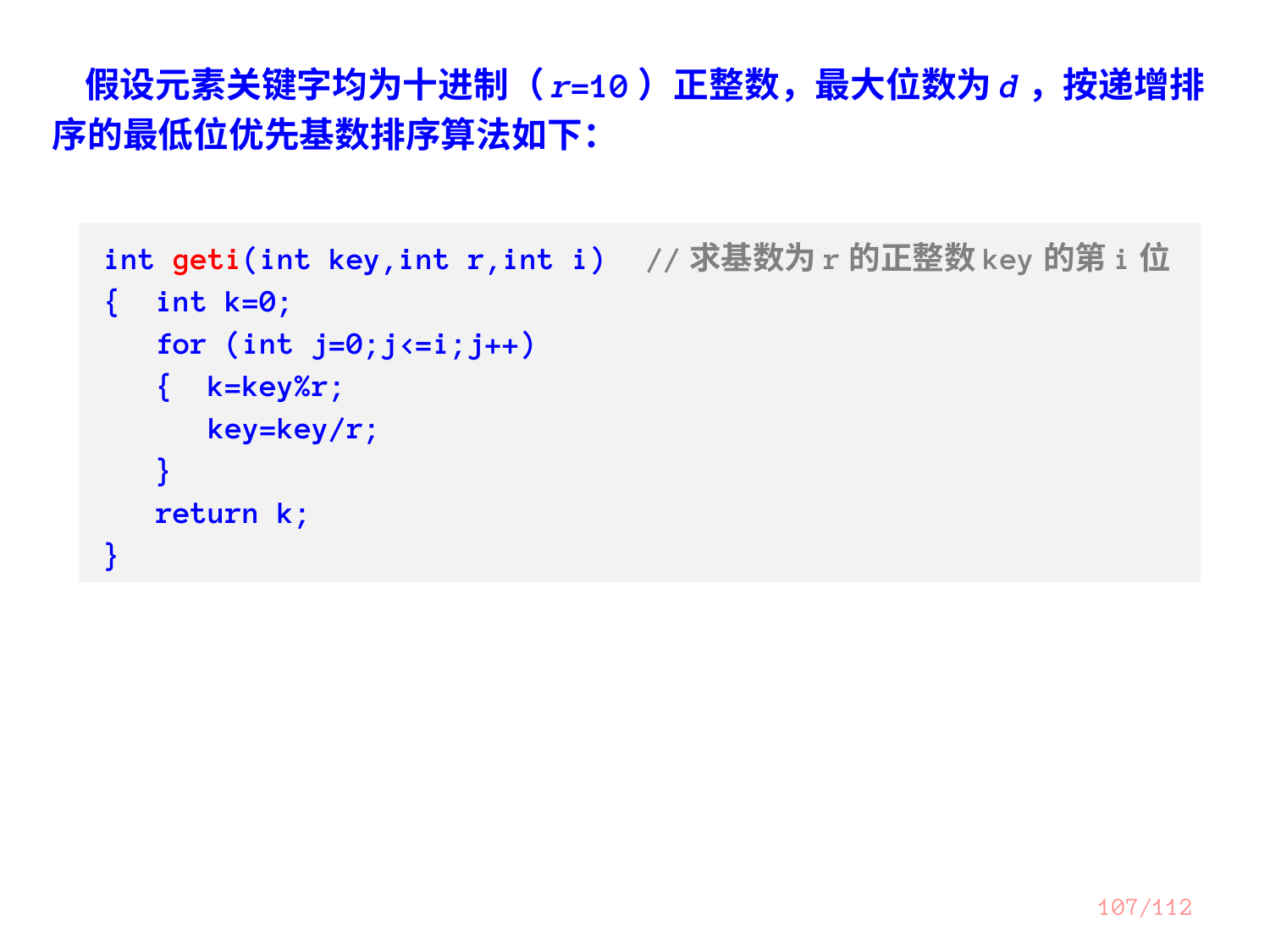

假设元素关键字均为十进制（r=10）正整数，最大位数为d，按递增排序的最低位优先基数排序算法如下：
int geti(int key,int r,int i)	  //求基数为r的正整数key的第i位
{  int k=0;
   for (int j=0;j<=i;j++)
   {  k=key%r;
      key=key/r;
   }
   return k;
}
107/112